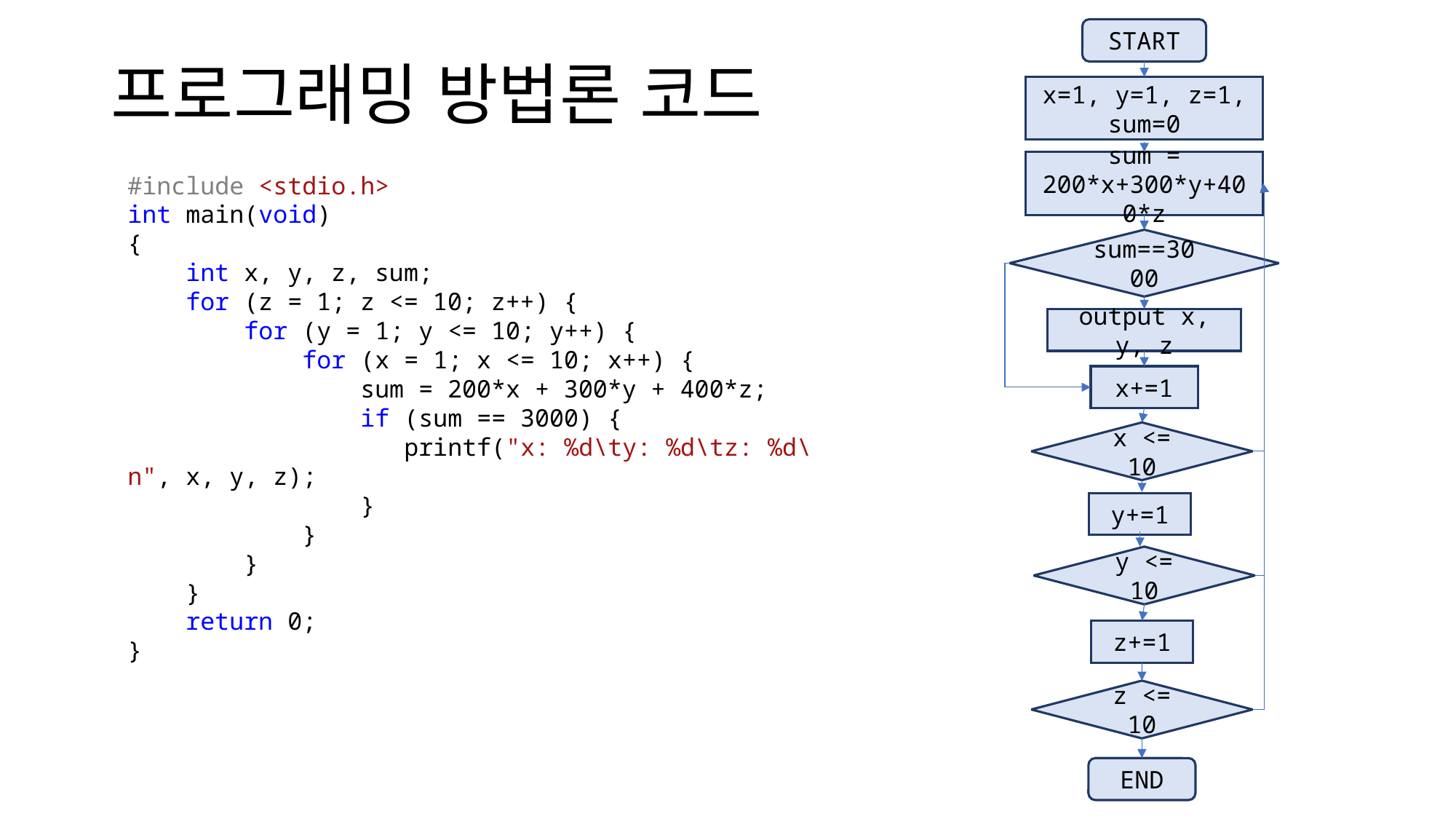

START
# 프로그래밍 방법론 코드
x=1, y=1, z=1, sum=0
sum = 200*x+300*y+400*z
#include <stdio.h>
int main(void)
{
    int x, y, z, sum;
    for (z = 1; z <= 10; z++) {
        for (y = 1; y <= 10; y++) {
            for (x = 1; x <= 10; x++) {
                sum = 200*x + 300*y + 400*z;
                if (sum == 3000) {
                   printf("x: %d\ty: %d\tz: %d\n", x, y, z);
                }
            }
        }
    }
    return 0;
}
sum==3000
output x, y, z
x+=1
x <= 10
y+=1
y <= 10
z+=1
z <= 10
END